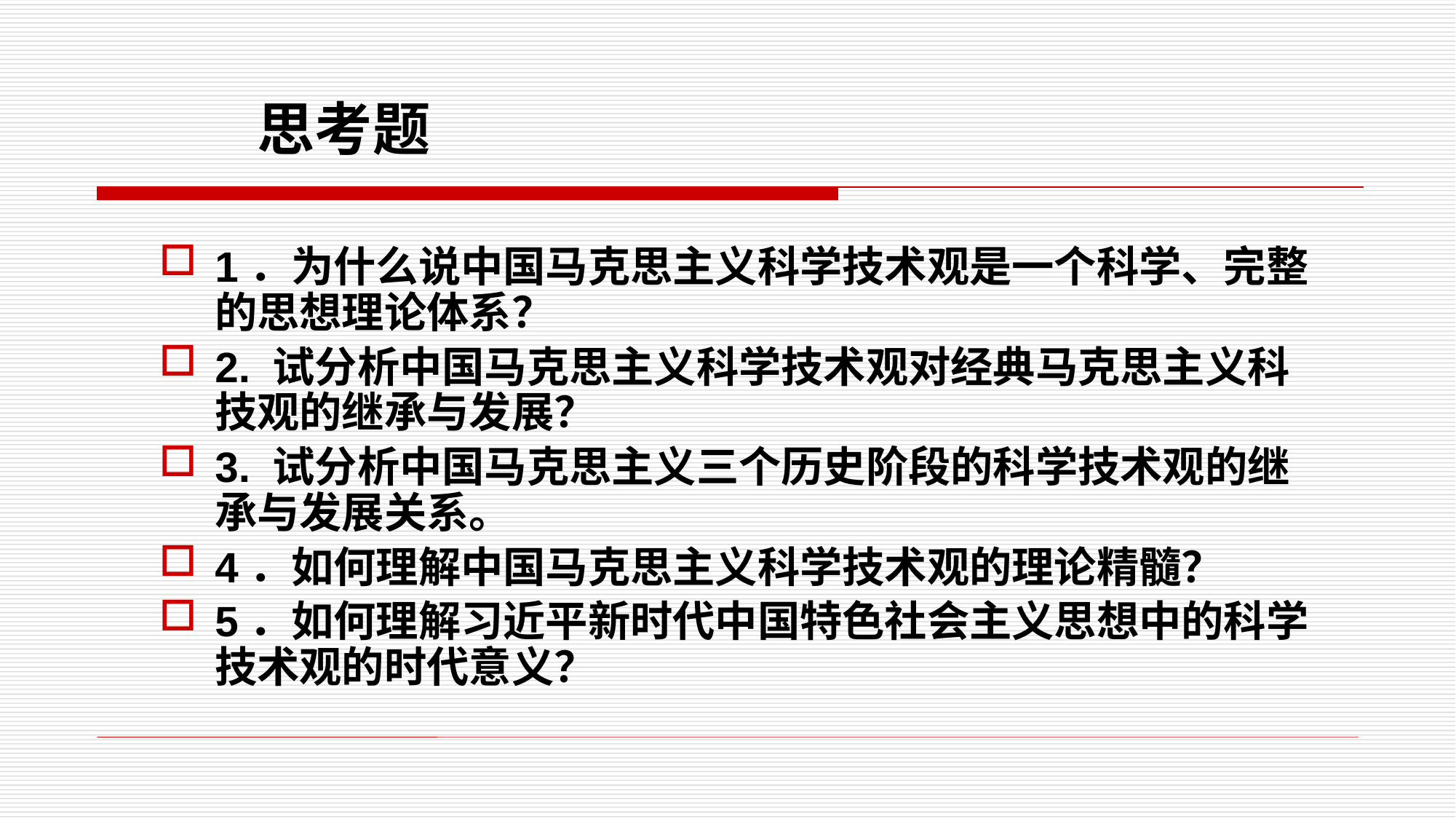

思考题
1．为什么说中国马克思主义科学技术观是一个科学、完整的思想理论体系？
2. 试分析中国马克思主义科学技术观对经典马克思主义科技观的继承与发展？
3. 试分析中国马克思主义三个历史阶段的科学技术观的继承与发展关系。
4．如何理解中国马克思主义科学技术观的理论精髓？
5．如何理解习近平新时代中国特色社会主义思想中的科学技术观的时代意义？